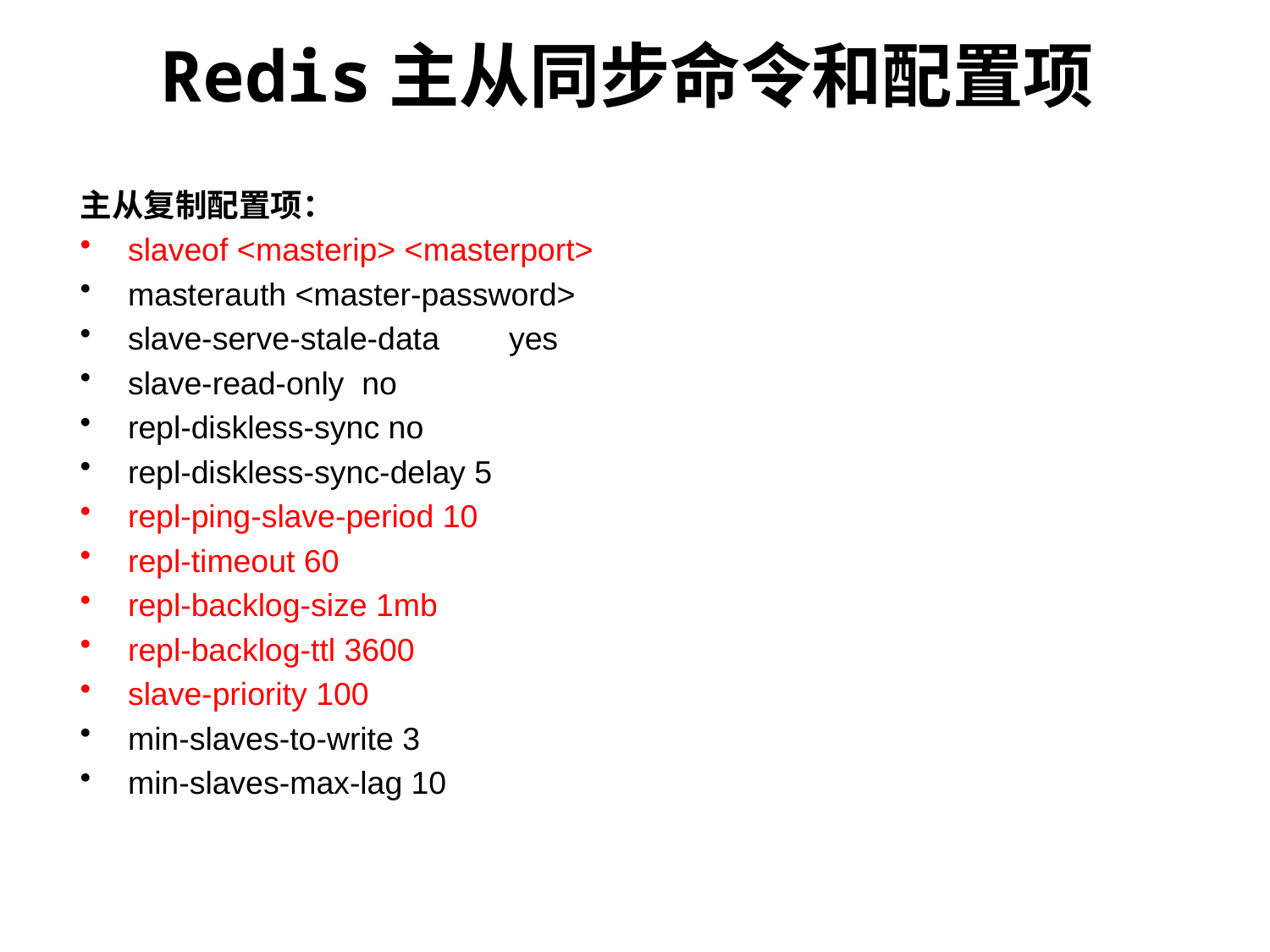

Redis主从同步命令和配置项
主从复制配置项：
slaveof <masterip> <masterport>
masterauth <master-password>
slave-serve-stale-data	yes
slave-read-only  no
repl-diskless-sync no
repl-diskless-sync-delay 5
repl-ping-slave-period 10
repl-timeout 60
repl-backlog-size 1mb
repl-backlog-ttl 3600
slave-priority 100
min-slaves-to-write 3
min-slaves-max-lag 10